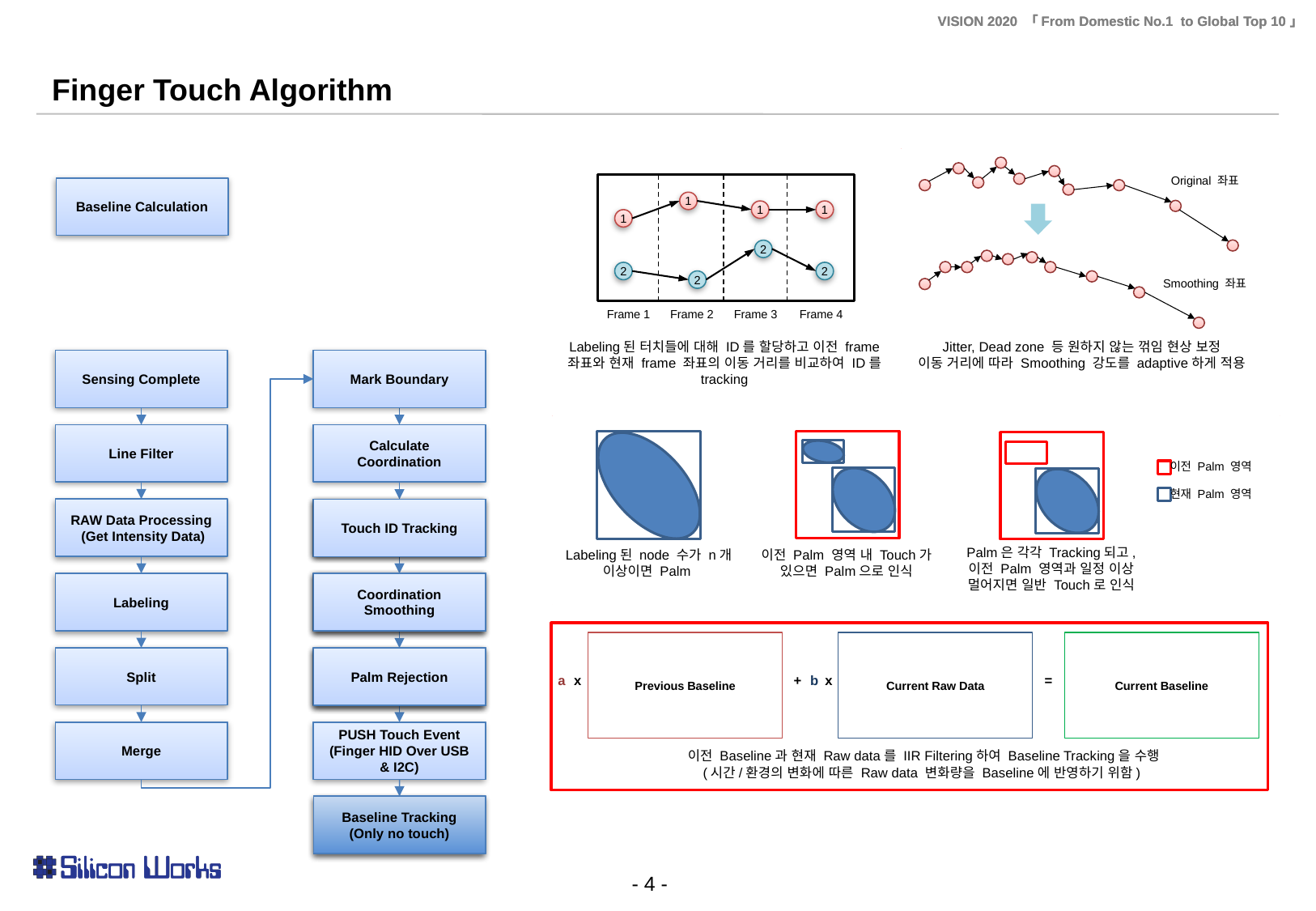

Finger Touch Algorithm

Original 좌표
Smoothing 좌표

1
1
1
2
2
2
Frame 2
1
2
Frame 1
Frame 3
Frame 4
Baseline Calculation
Labeling된 터치들에 대해 ID를 할당하고 이전 frame 좌표와 현재 frame 좌표의 이동 거리를 비교하여 ID를 tracking
Jitter, Dead zone 등 원하지 않는 꺾임 현상 보정
이동 거리에 따라 Smoothing 강도를 adaptive하게 적용
Sensing Complete
Mark Boundary
Calculate Coordination
Line Filter
RAW Data Processing
 (Get Intensity Data)
Touch ID Tracking
Coordination Smoothing
Labeling
Split
Palm Rejection
PUSH Touch Event
(Finger HID Over USB & I2C)
Merge
Baseline Tracking
(Only no touch)

이전 Palm 영역

현재 Palm 영역

Touch ID Tracking
Touch ID Tracking
Palm은 각각 Tracking되고,
이전 Palm 영역과 일정 이상 멀어지면 일반 Touch로 인식
Labeling된 node 수가 n개
이상이면 Palm
이전 Palm 영역 내 Touch가 있으면 Palm으로 인식
Coordination Smoothing
Coordination Smoothing

Previous Baseline
Current Raw Data
Current Baseline
a
x
+
b
x
=
Palm Rejection
Palm Rejection
이전 Baseline과 현재 Raw data를 IIR Filtering하여 Baseline Tracking을 수행
(시간/환경의 변화에 따른 Raw data 변화량을 Baseline에 반영하기 위함)
Baseline Tracking
(Only no touch)